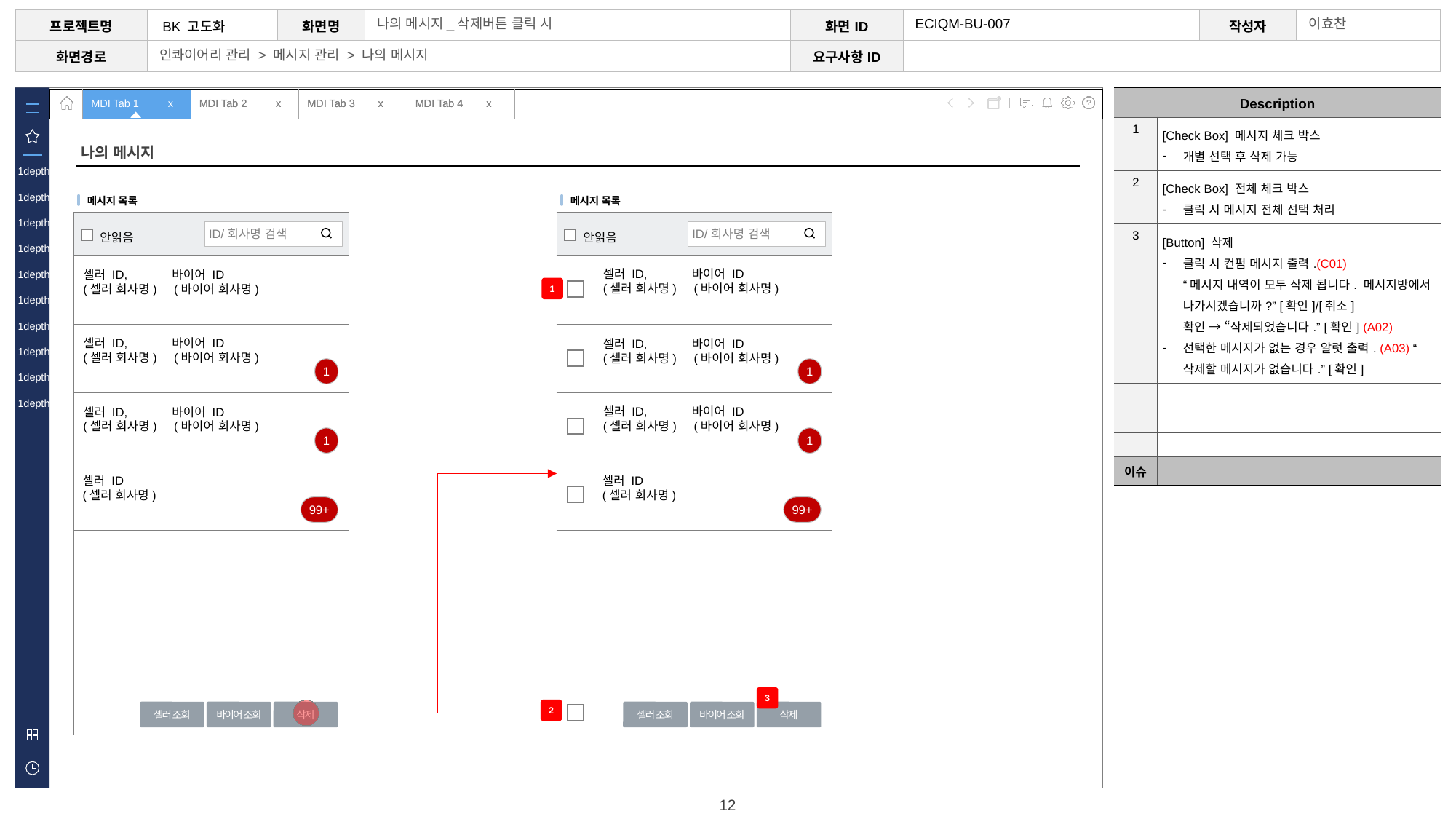

나의 메시지_삭제버튼 클릭 시
ECIQM-BU-007
이효찬
인콰이어리 관리 > 메시지 관리 > 나의 메시지

| Description |  |
| --- | --- |
| 1 | [Check Box] 메시지 체크 박스 개별 선택 후 삭제 가능 |
| 2 | [Check Box] 전체 체크 박스 클릭 시 메시지 전체 선택 처리 |
| 3 | [Button] 삭제 클릭 시 컨펌 메시지 출력.(C01) “메시지 내역이 모두 삭제 됩니다. 메시지방에서 나가시겠습니까?” [확인]/[취소] 확인 → “삭제되었습니다.” [확인] (A02) 선택한 메시지가 없는 경우 알럿 출력. (A03) “삭제할 메시지가 없습니다.” [확인] |
|  |  |
|  |  |
|  |  |
| 이슈 |  |
나의 메시지
메시지 목록
메시지 목록
|  |
| --- |
|  |
|  |
|  |
|  |
|  |
|  |
|  |
| --- |
|  |
|  |
|  |
|  |
|  |
|  |
    안읽음
    안읽음
ID/회사명 검색
ID/회사명 검색

셀러 ID,            바이어 ID
(셀러 회사명)     (바이어 회사명)
셀러 ID,            바이어 ID
(셀러 회사명)     (바이어 회사명)
1

셀러 ID,            바이어 ID
(셀러 회사명)     (바이어 회사명)
셀러 ID,            바이어 ID
(셀러 회사명)     (바이어 회사명)

1
1
셀러 ID,            바이어 ID
(셀러 회사명)     (바이어 회사명)
셀러 ID,            바이어 ID
(셀러 회사명)     (바이어 회사명)

1
1
셀러 ID
(셀러 회사명)
셀러 ID
(셀러 회사명)

99+
99+
3
2

셀러 조회
바이어 조회
삭제
셀러 조회
바이어 조회
삭제